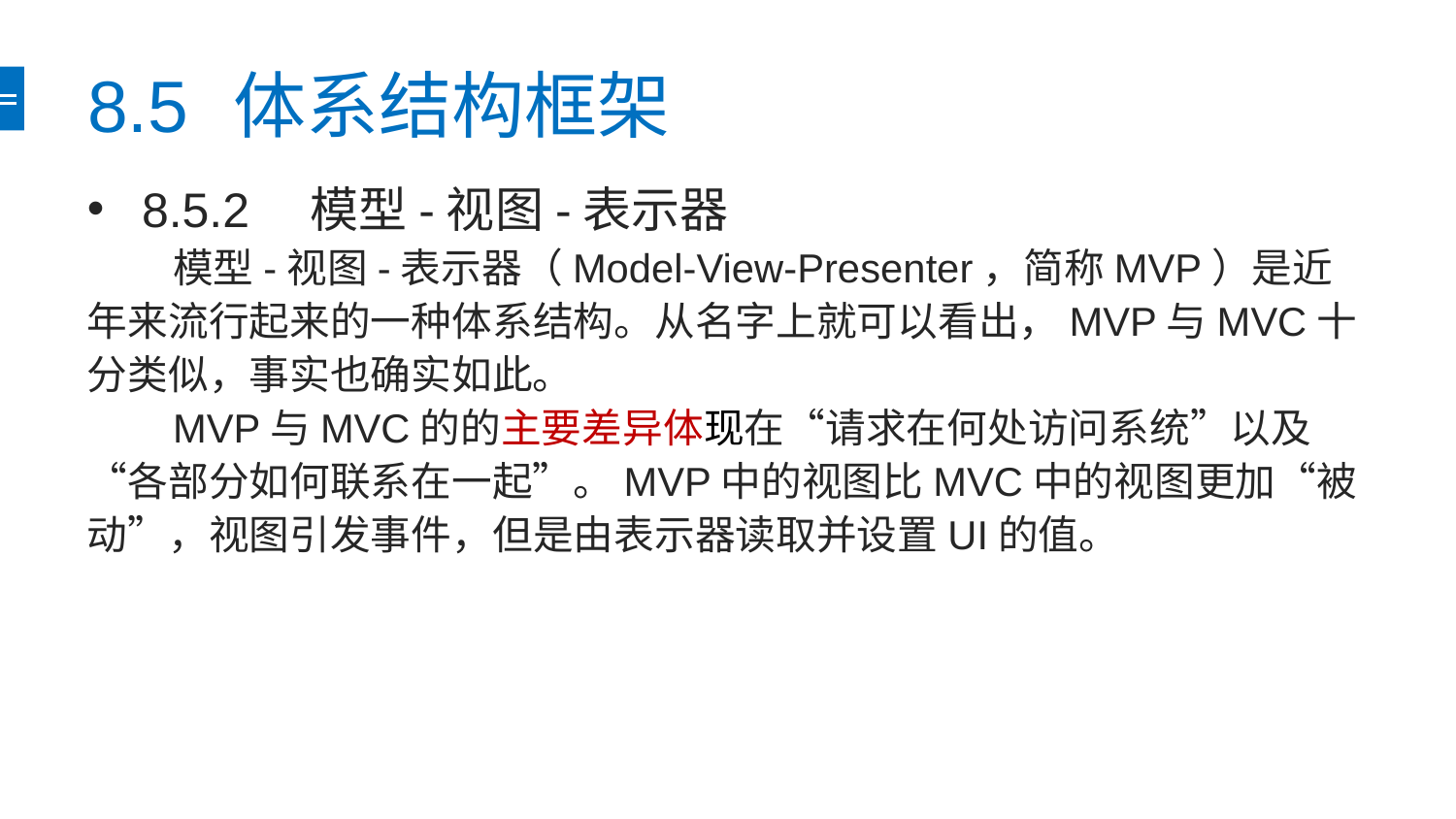

# 8.5	体系结构框架
8.5.2　模型-视图-表示器
模型-视图-表示器（Model-View-Presenter，简称MVP）是近年来流行起来的一种体系结构。从名字上就可以看出，MVP与MVC十分类似，事实也确实如此。
MVP与MVC的的主要差异体现在“请求在何处访问系统”以及“各部分如何联系在一起”。MVP中的视图比MVC中的视图更加“被动”，视图引发事件，但是由表示器读取并设置UI的值。